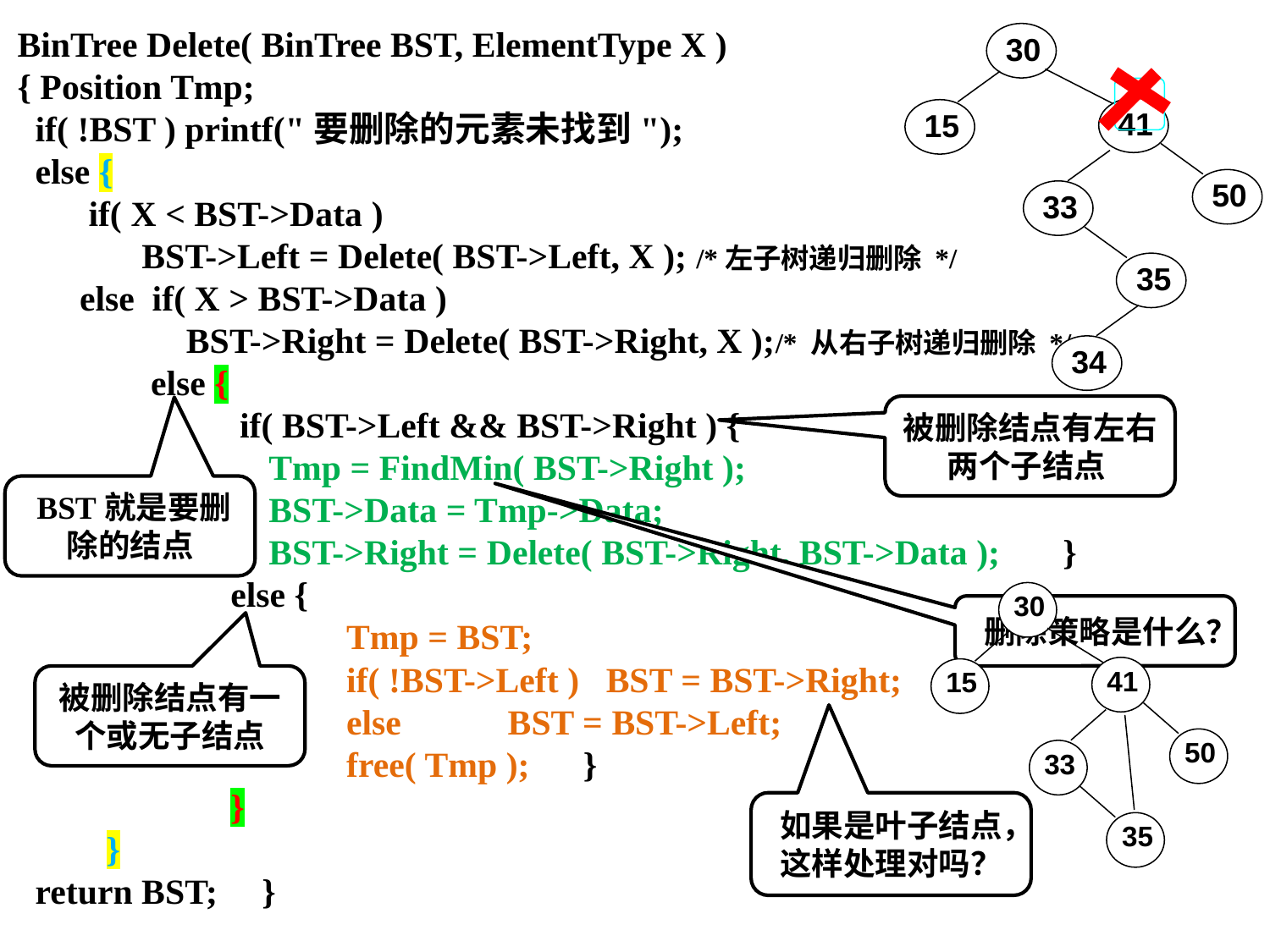

BinTree Delete( BinTree BST, ElementType X )
{ Position Tmp;
  if( !BST ) printf("要删除的元素未找到");
  else {
        if( X < BST->Data )
              BST->Left = Delete( BST->Left, X ); /*左子树递归删除 */
       else  if( X > BST->Data )
                   BST->Right = Delete( BST->Right, X );/* 从右子树递归删除 */
               else {
                         if( BST->Left && BST->Right ) {
	              Tmp = FindMin( BST->Right );
	              BST->Data = Tmp->Data;
	              BST->Right = Delete( BST->Right, BST->Data );       }
                        else {
                                     Tmp = BST;
                                     if( !BST->Left )   BST = BST->Right;
                                     else            BST = BST->Left;
                                     free( Tmp );      }
                        }
          }
  return BST;     }

30

15

33

35

34

41

50
被删除结点有左右两个子结点
 BST就是要删除的结点

30

41
15

50
删除策略是什么？
被删除结点有一个或无子结点

33

如果是叶子结点，这样处理对吗？

35